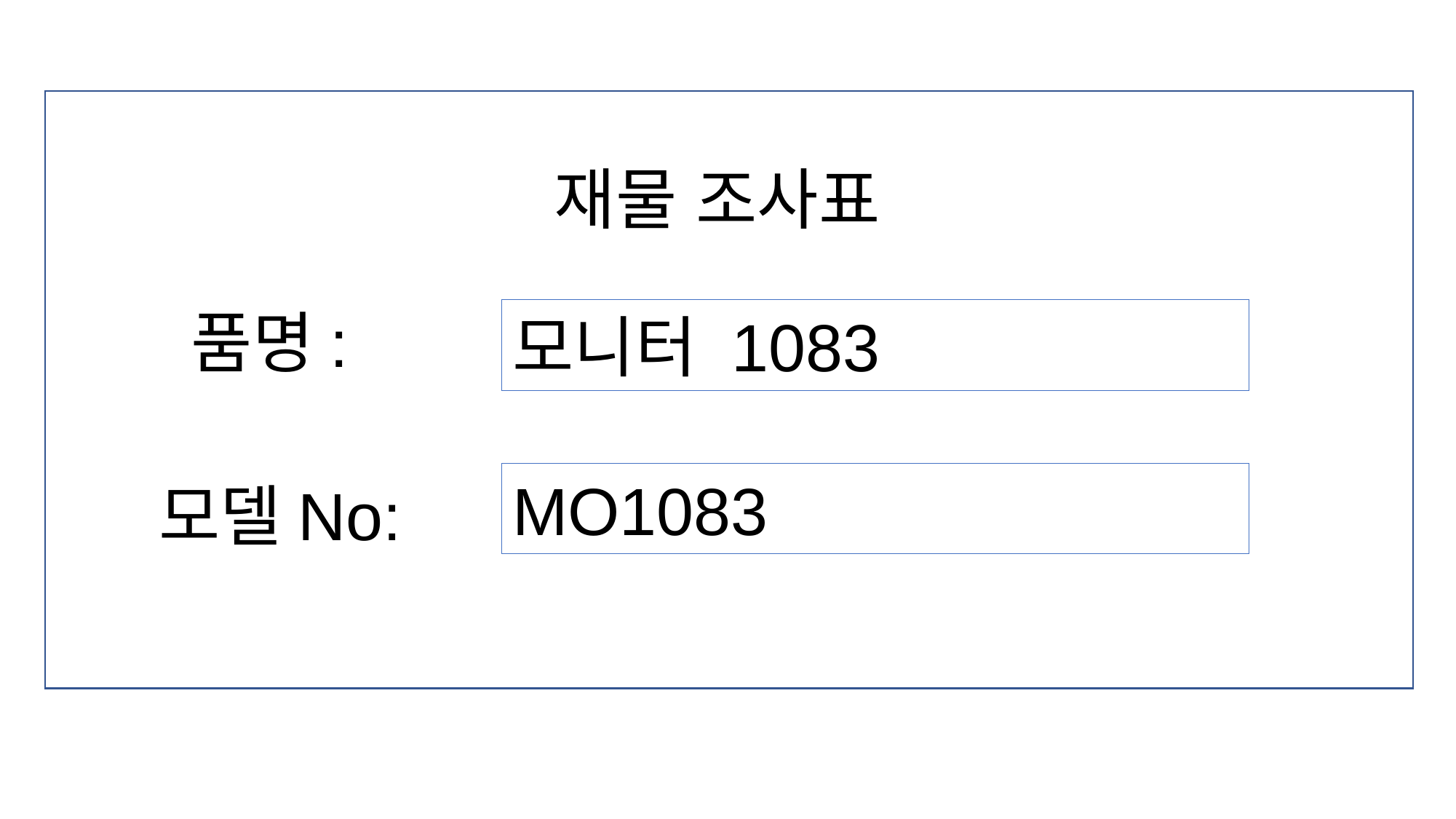

재물 조사표
품명:
모니터 1083
MO1083
모델No: